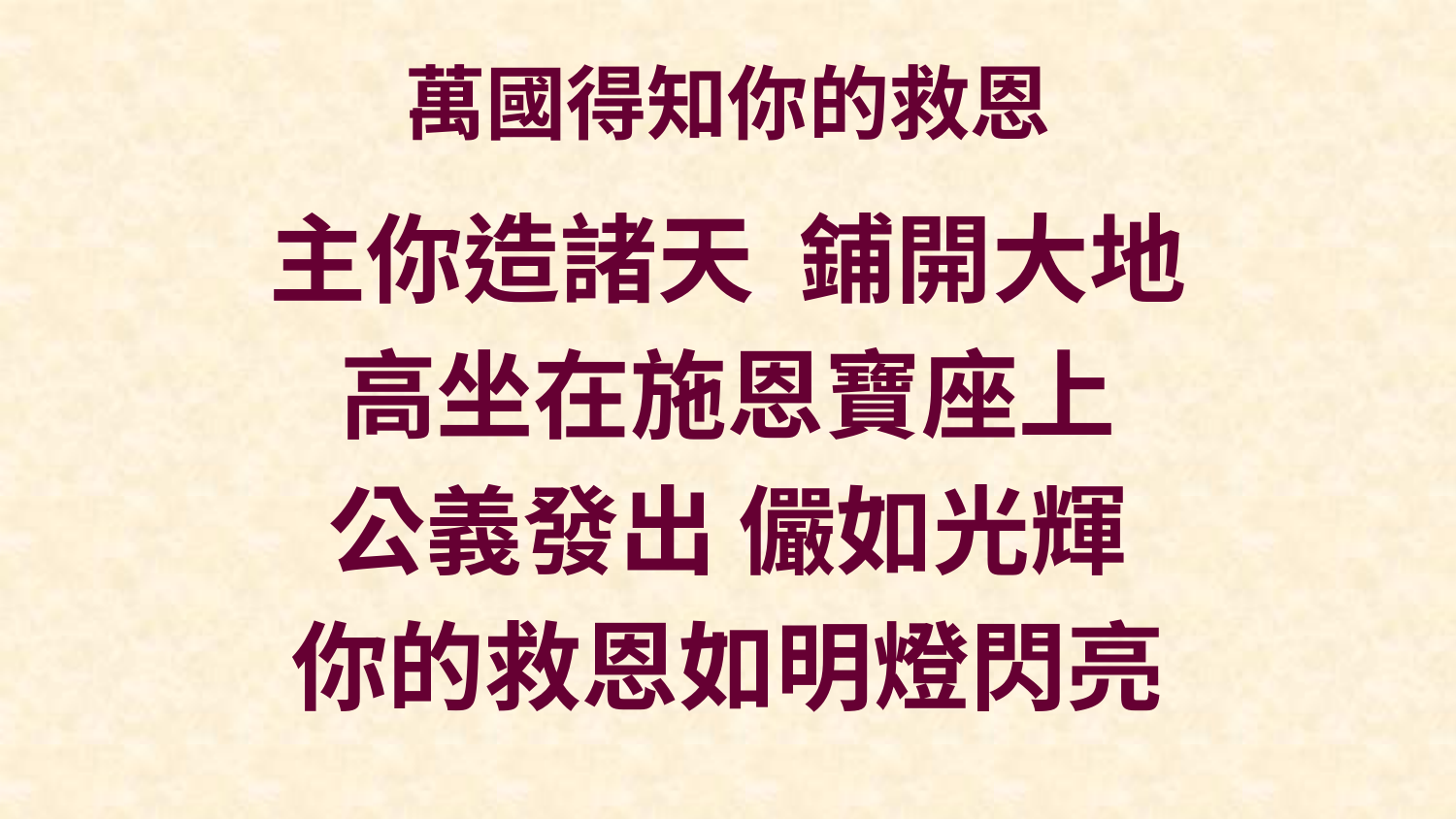

# 萬國得知你的救恩
主你造諸天  鋪開大地
高坐在施恩寶座上
公義發出 儼如光輝
你的救恩如明燈閃亮